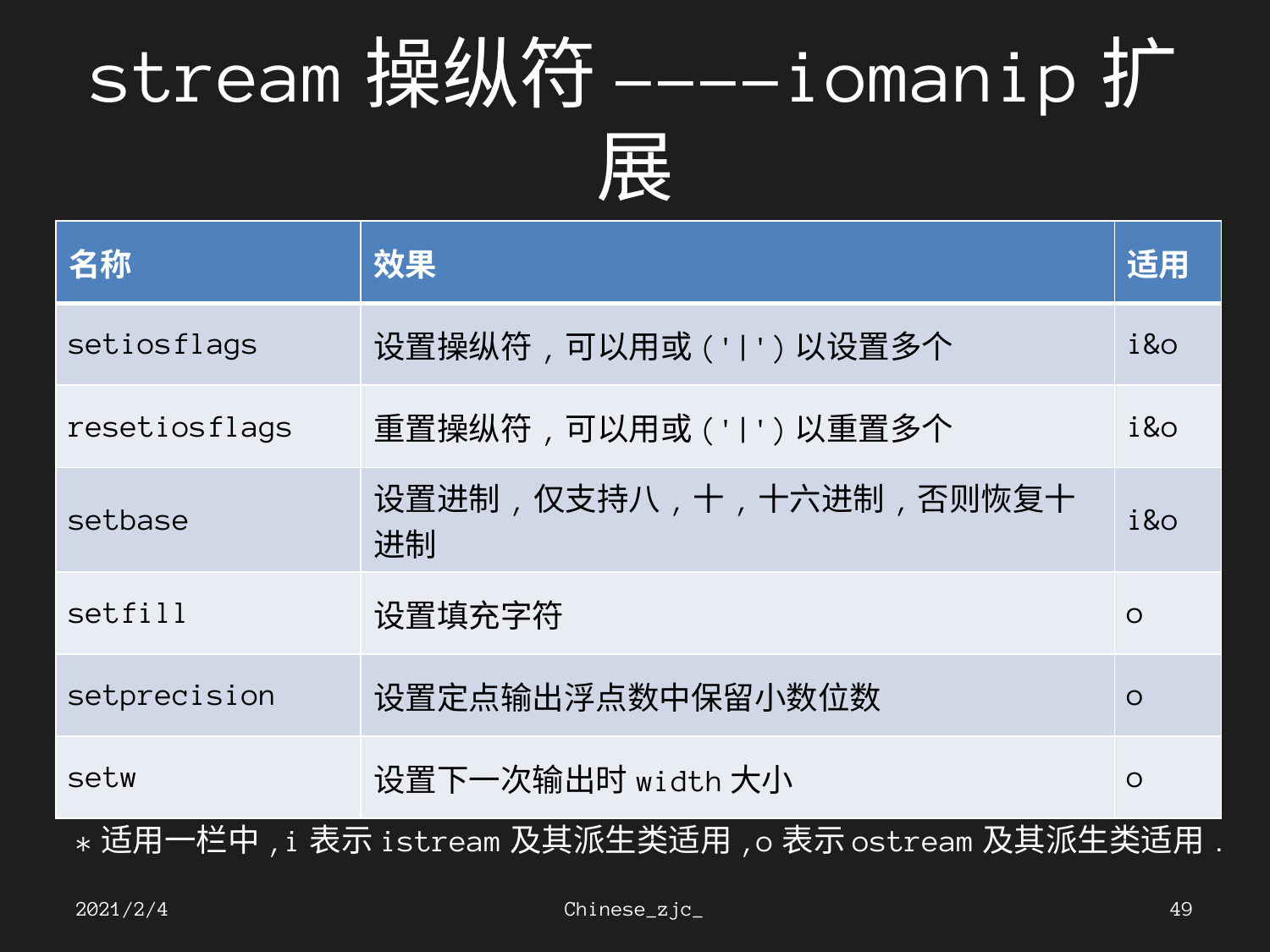

# stream操纵符----iomanip扩展
| 名称 | 效果 | 适用 |
| --- | --- | --- |
| setiosflags | 设置操纵符,可以用或('|')以设置多个 | i&o |
| resetiosflags | 重置操纵符,可以用或('|')以重置多个 | i&o |
| setbase | 设置进制,仅支持八,十,十六进制,否则恢复十进制 | i&o |
| setfill | 设置填充字符 | o |
| setprecision | 设置定点输出浮点数中保留小数位数 | o |
| setw | 设置下一次输出时width大小 | o |
*适用一栏中,i表示istream及其派生类适用,o表示ostream及其派生类适用.
2021/2/4
Chinese_zjc_
49